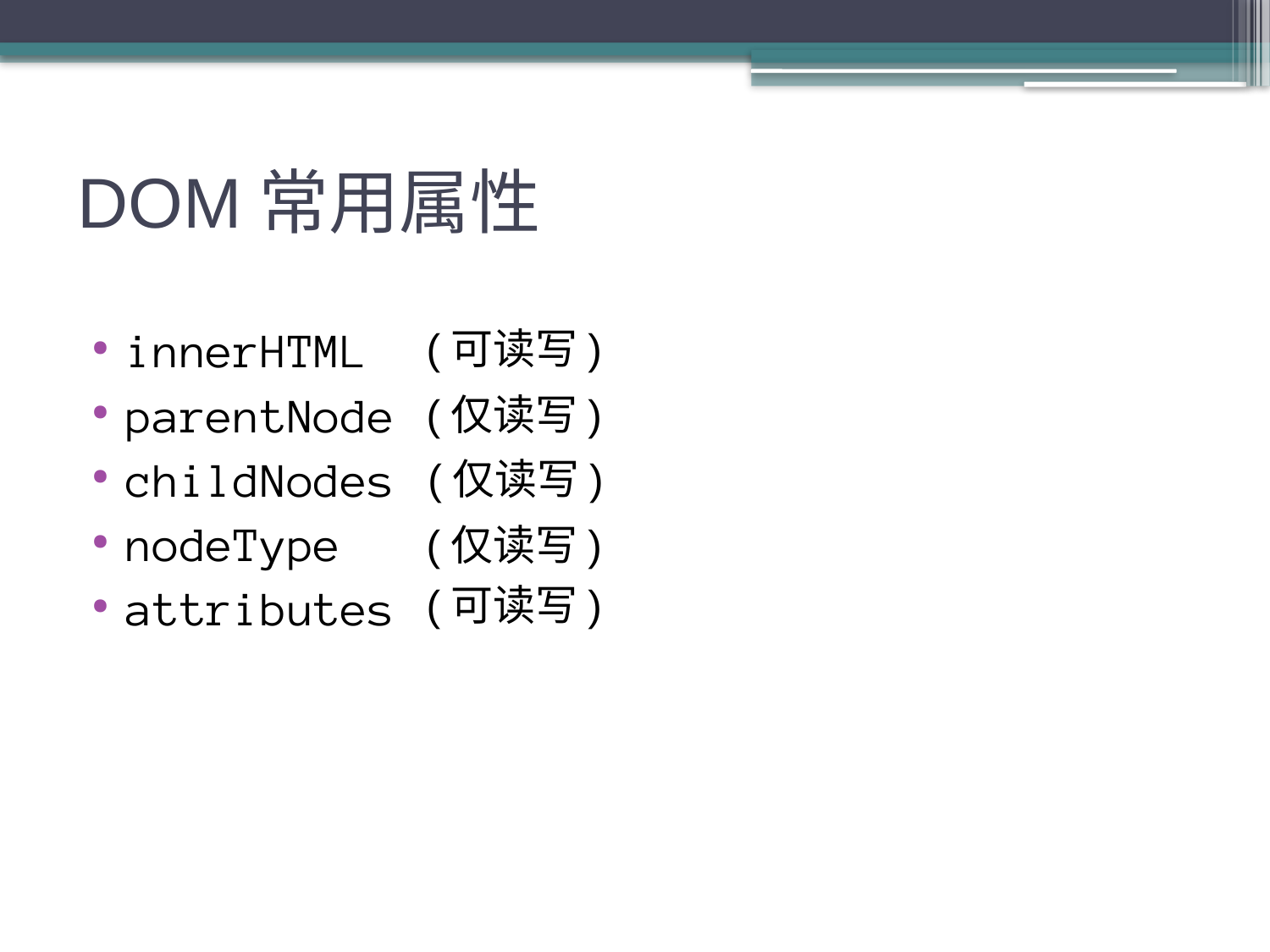

# DOM常用属性
innerHTML
parentNode
childNodes
nodeType
attributes

(可读写)
(仅读写)
(仅读写)
(仅读写)
(可读写)